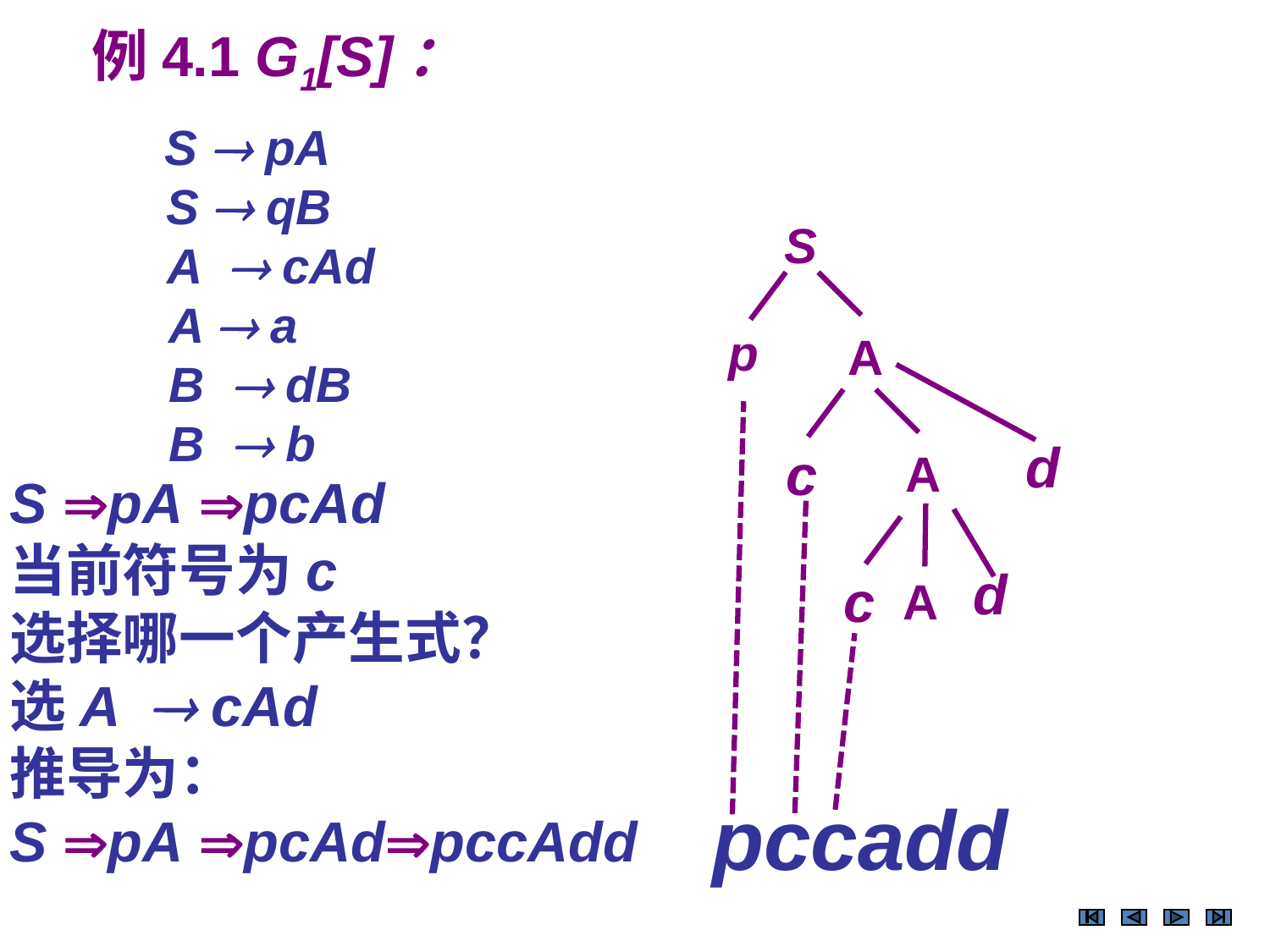

例4.1 G1[S]：

           S → pA
          S → qB	         	 	 A  → cAd
	 A → a
	 B  → dB
	 B  → b
S

p
A

d
c
A
S ⇒pA ⇒pcAd
当前符号为c
选择哪一个产生式？
选A  → cAd
推导为：
S ⇒pA ⇒pcAd⇒pccAdd

d
c
A

           pccadd